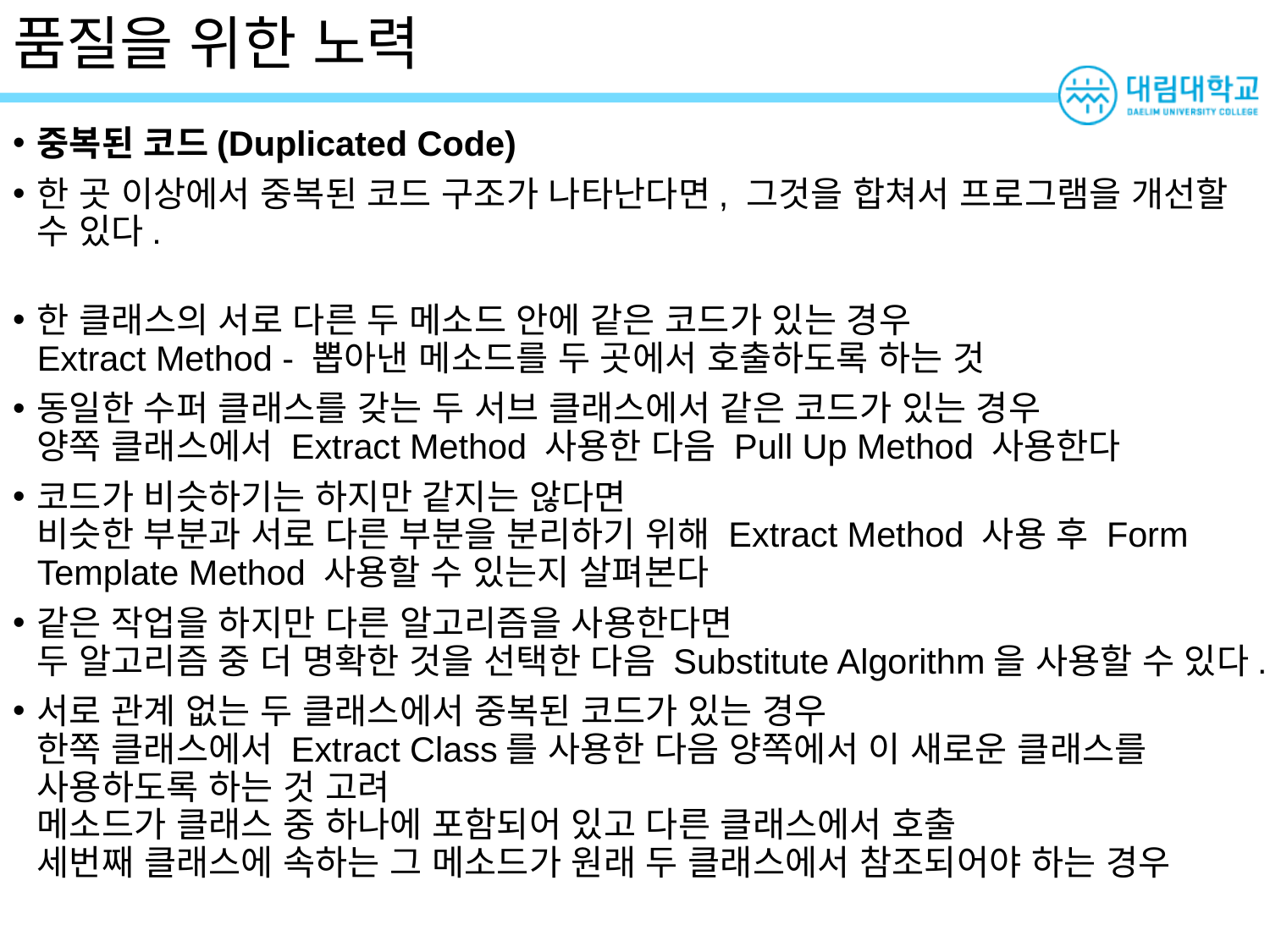

# 품질을 위한 노력
중복된 코드(Duplicated Code)
한 곳 이상에서 중복된 코드 구조가 나타난다면, 그것을 합쳐서 프로그램을 개선할 수 있다.
한 클래스의 서로 다른 두 메소드 안에 같은 코드가 있는 경우
Extract Method - 뽑아낸 메소드를 두 곳에서 호출하도록 하는 것
동일한 수퍼 클래스를 갖는 두 서브 클래스에서 같은 코드가 있는 경우
양쪽 클래스에서 Extract Method 사용한 다음 Pull Up Method 사용한다
코드가 비슷하기는 하지만 같지는 않다면
비슷한 부분과 서로 다른 부분을 분리하기 위해 Extract Method 사용 후 Form Template Method 사용할 수 있는지 살펴본다
같은 작업을 하지만 다른 알고리즘을 사용한다면
두 알고리즘 중 더 명확한 것을 선택한 다음 Substitute Algorithm을 사용할 수 있다.
서로 관계 없는 두 클래스에서 중복된 코드가 있는 경우
한쪽 클래스에서 Extract Class를 사용한 다음 양쪽에서 이 새로운 클래스를 사용하도록 하는 것 고려
메소드가 클래스 중 하나에 포함되어 있고 다른 클래스에서 호출
세번째 클래스에 속하는 그 메소드가 원래 두 클래스에서 참조되어야 하는 경우